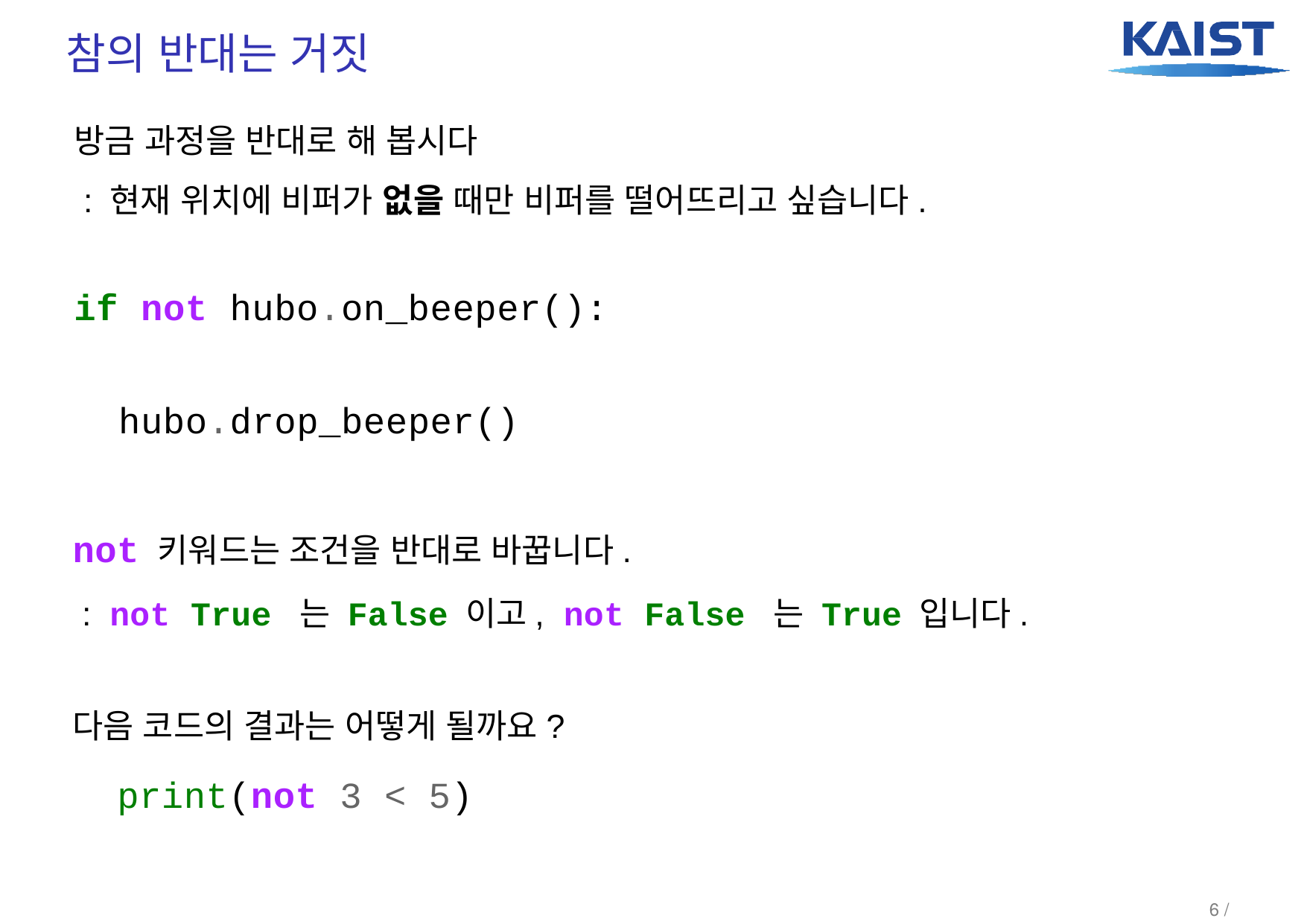

# 참의 반대는 거짓

방금 과정을 반대로 해 봅시다
 : 현재 위치에 비퍼가 없을 때만 비퍼를 떨어뜨리고 싶습니다.

if not hubo.on_beeper():
	hubo.drop_beeper()

not           키워드는 조건을 반대로 바꿉니다.
 :  not True 는 False 이고,  not False 는 True 입니다.

다음 코드의 결과는 어떻게 될까요?
  print(not 3 < 5)
6 / 22